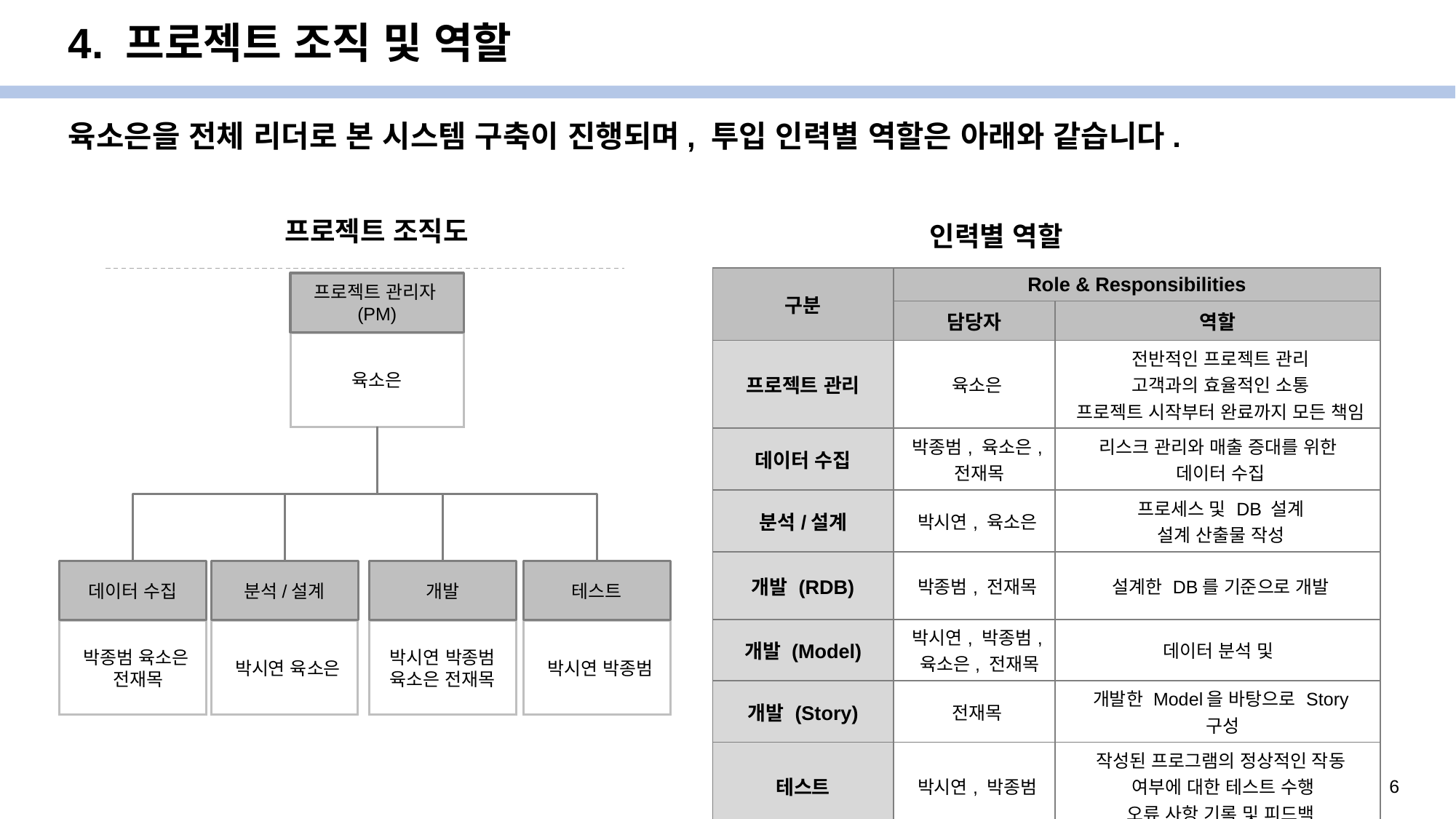

# 4. 프로젝트 조직 및 역할
육소은을 전체 리더로 본 시스템 구축이 진행되며, 투입 인력별 역할은 아래와 같습니다.
프로젝트 조직도
인력별 역할
| 구분 | Role & Responsibilities |  |
| --- | --- | --- |
|  | 담당자 | 역할 |
| 프로젝트 관리 | 육소은 | 전반적인 프로젝트 관리 고객과의 효율적인 소통 프로젝트 시작부터 완료까지 모든 책임 |
| 데이터 수집 | 박종범, 육소은, 전재목 | 리스크 관리와 매출 증대를 위한 데이터 수집 |
| 분석/설계 | 박시연, 육소은 | 프로세스 및 DB 설계 설계 산출물 작성 |
| 개발 (RDB) | 박종범, 전재목 | 설계한 DB를 기준으로 개발 |
| 개발 (Model) | 박시연, 박종범, 육소은, 전재목 | 데이터 분석 및 |
| 개발 (Story) | 전재목 | 개발한 Model을 바탕으로 Story 구성 |
| 테스트 | 박시연, 박종범 | 작성된 프로그램의 정상적인 작동 여부에 대한 테스트 수행 오류 사항 기록 및 피드백 |
프로젝트 관리자(PM)
육소은
데이터 수집
박종범 육소은 전재목
분석/설계
박시연 육소은
개발
박시연 박종범 육소은 전재목
테스트
박시연 박종범